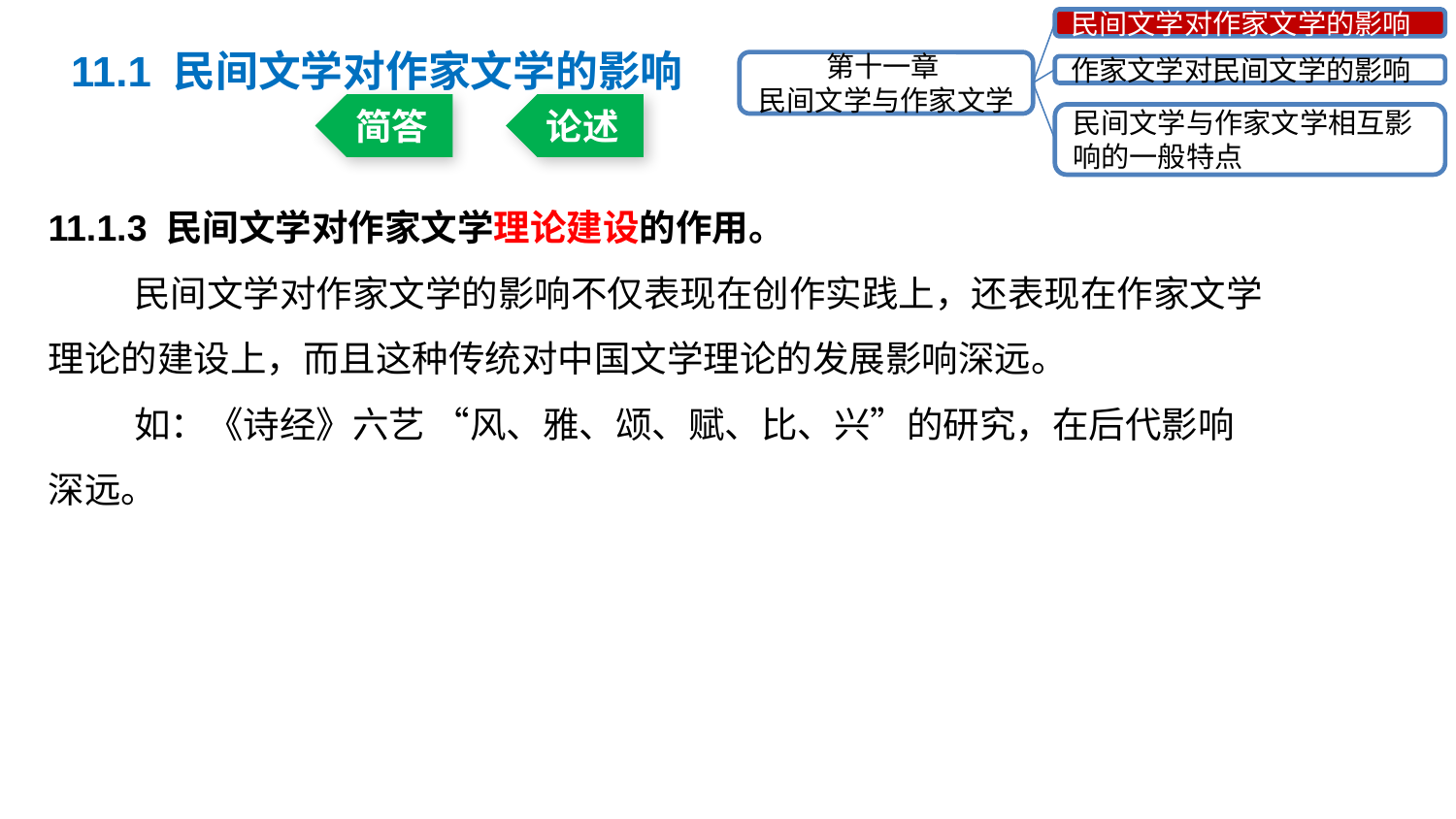

民间文学对作家文学的影响
第十一章
民间文学与作家文学
作家文学对民间文学的影响
民间文学与作家文学相互影响的一般特点
11.1 民间文学对作家文学的影响
简答
论述
11.1.3 民间文学对作家文学理论建设的作用。
民间文学对作家文学的影响不仅表现在创作实践上，还表现在作家文学理论的建设上，而且这种传统对中国文学理论的发展影响深远。
如：《诗经》六艺 “风、雅、颂、赋、比、兴”的研究，在后代影响深远。